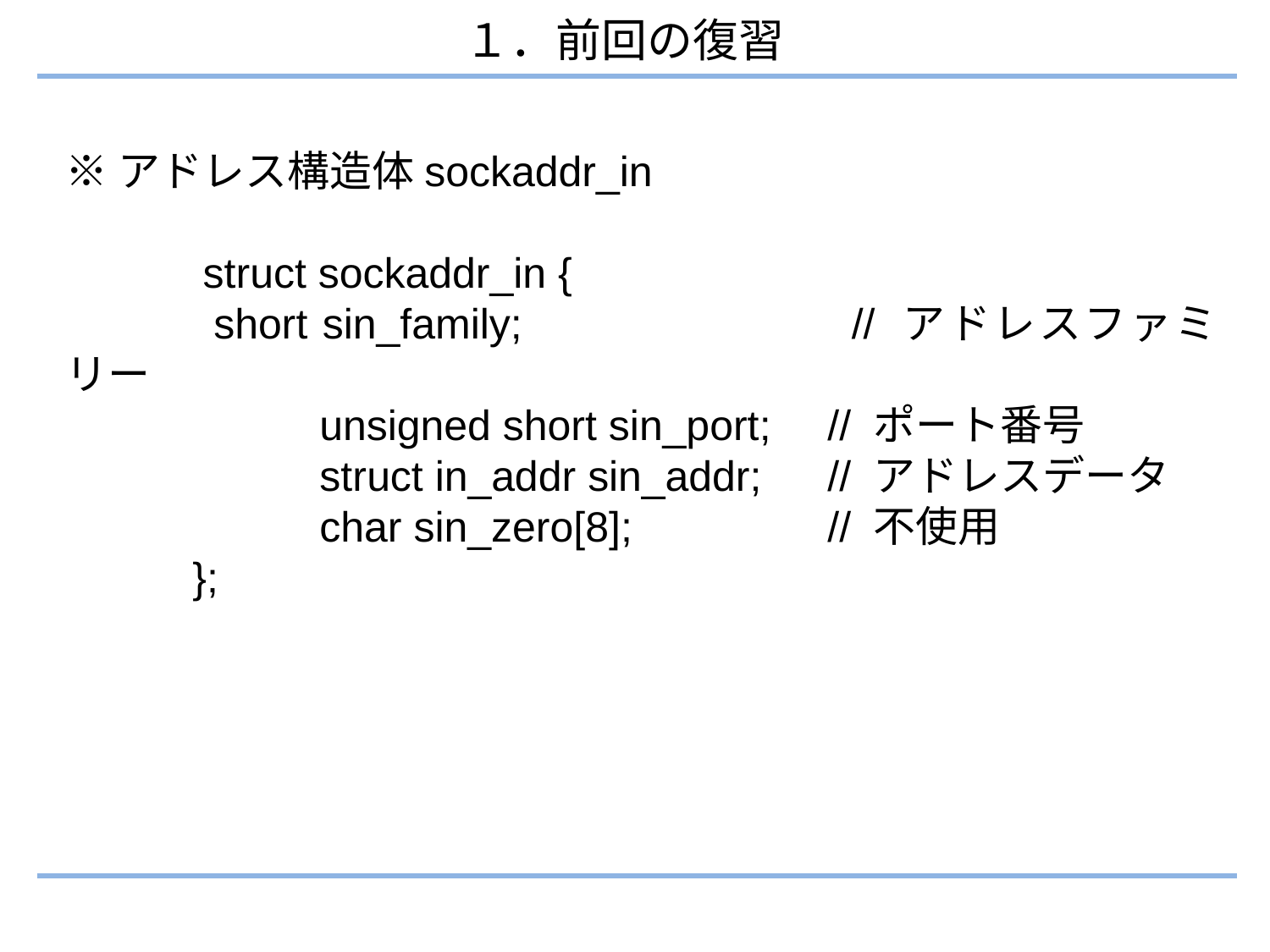

１．前回の復習

※アドレス構造体sockaddr_in

　　　struct sockaddr_in {
   　　	short sin_family;			// アドレスファミリー
   		unsigned short sin_port;	// ポート番号
   		struct in_addr sin_addr;	// アドレスデータ
   		char sin_zero[8];		// 不使用
	};